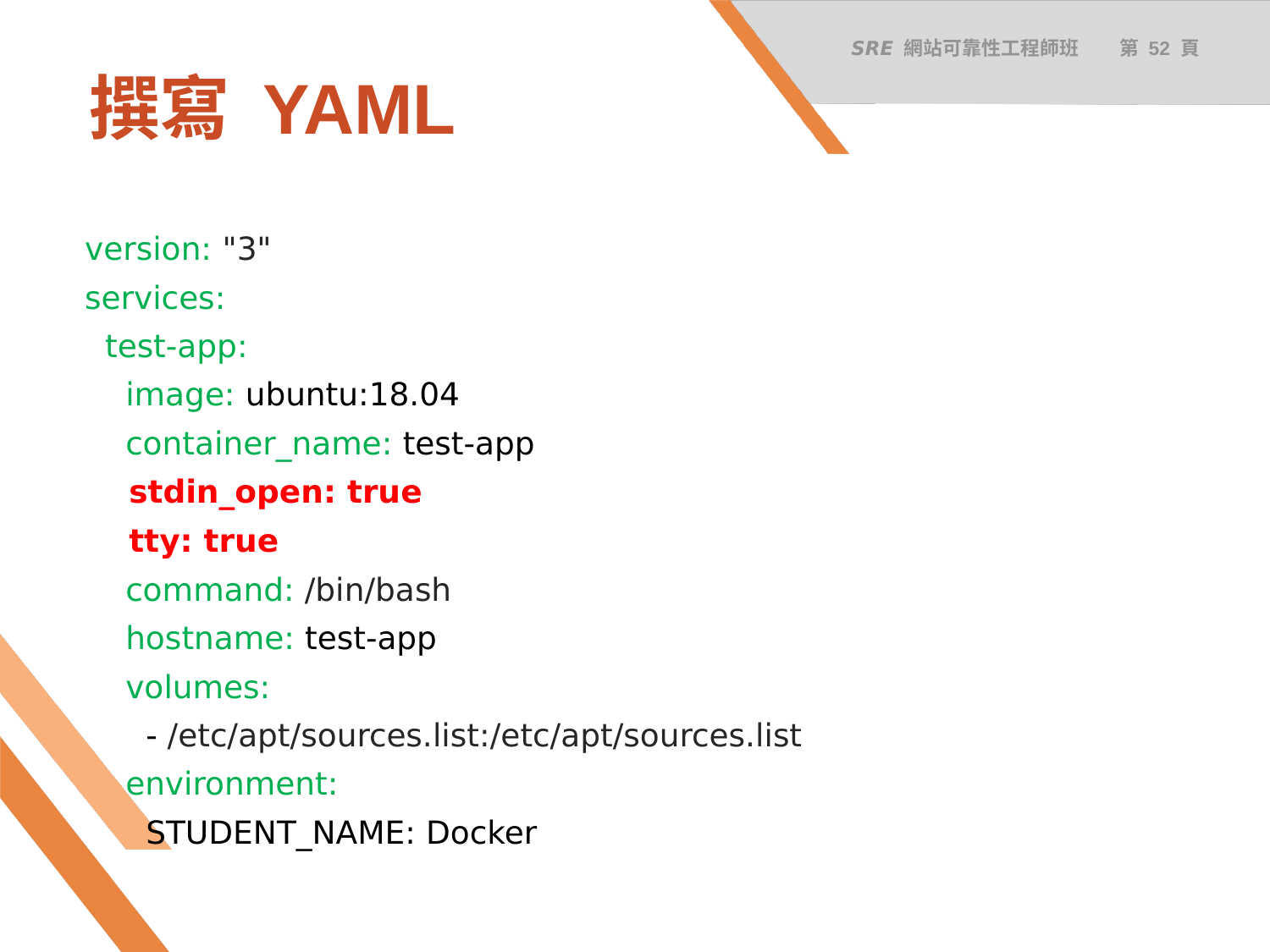

SRE 網站可靠性工程師班
第 52 頁
# 撰寫 YAML
version: "3"
services:
  test-app:
    image: ubuntu:18.04
    container_name: test-app
    stdin_open: true
    tty: true
    command: /bin/bash
    hostname: test-app
    volumes:
      - /etc/apt/sources.list:/etc/apt/sources.list
    environment:
      STUDENT_NAME: Docker